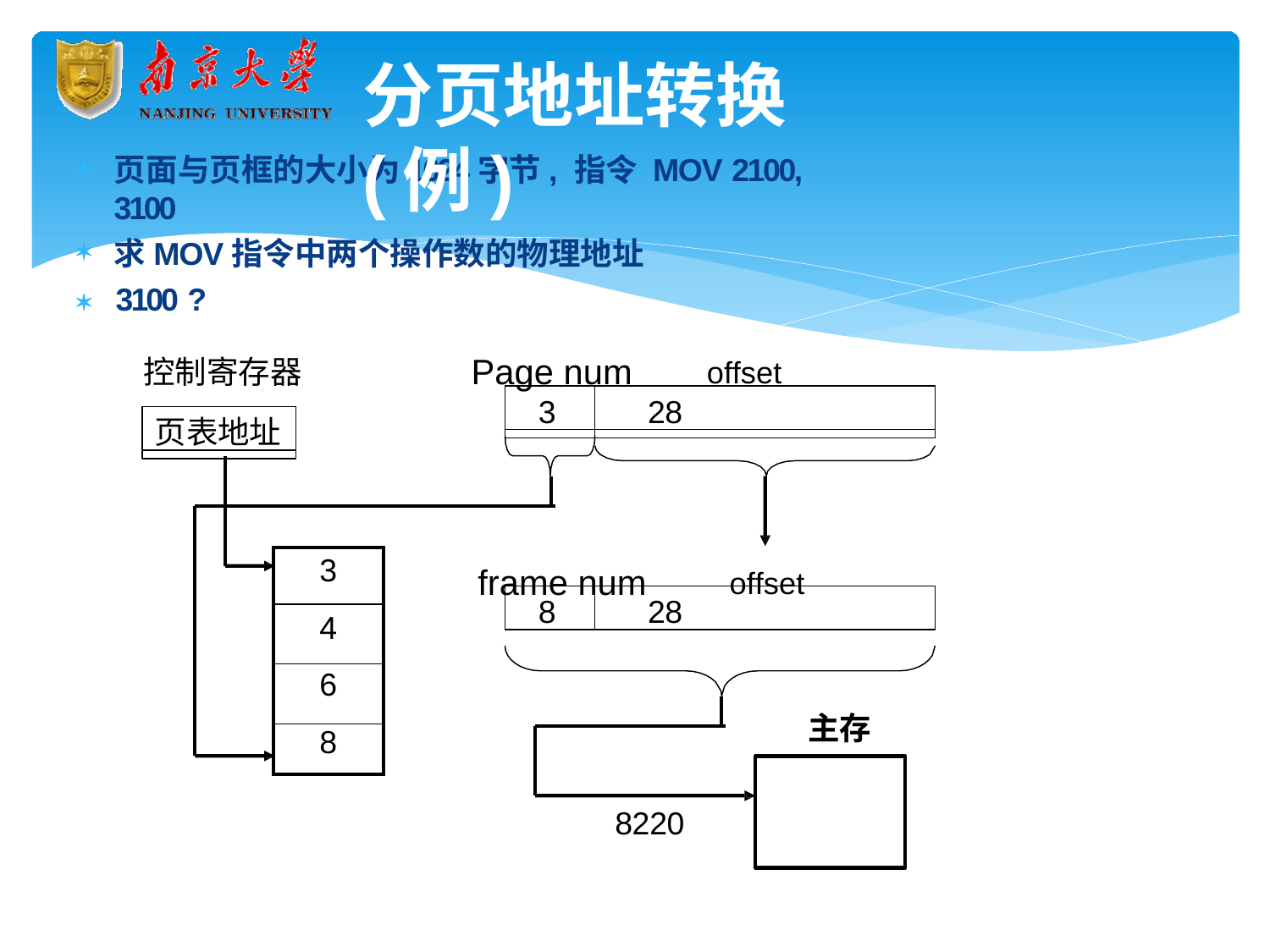

# 分页地址转换(例)
页面与页框的大小为1024字节, 指令MOV 2100, 3100
求MOV指令中两个操作数的物理地址
∗	3100 ?
Page num	offset
控制寄存器

3

28

页表地址

frame num	offset
| 3 |
| --- |
| 4 |
| 6 |
| 8 |

8
28

主存

8220